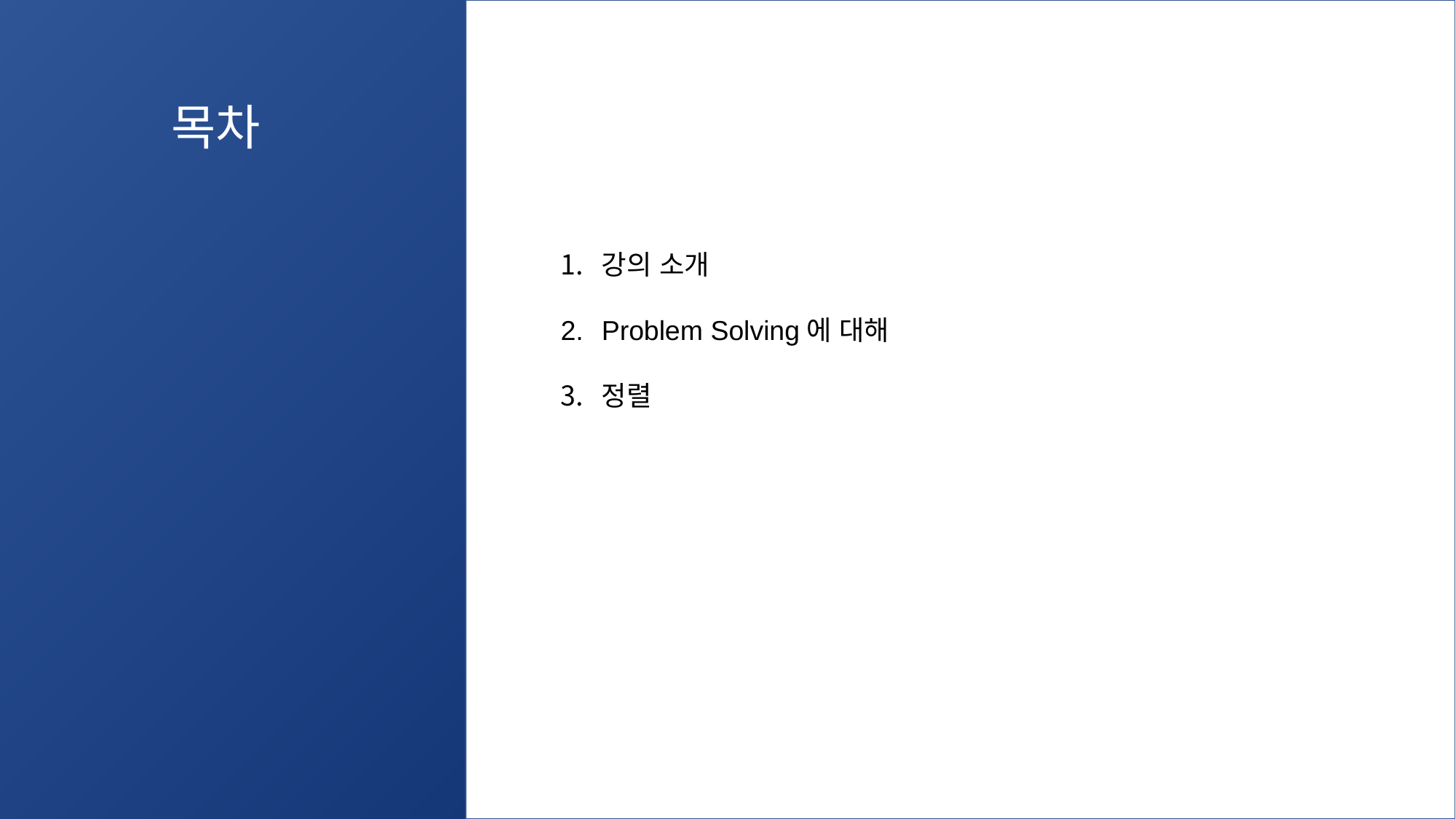

목차
강의 소개

Problem Solving에 대해

정렬